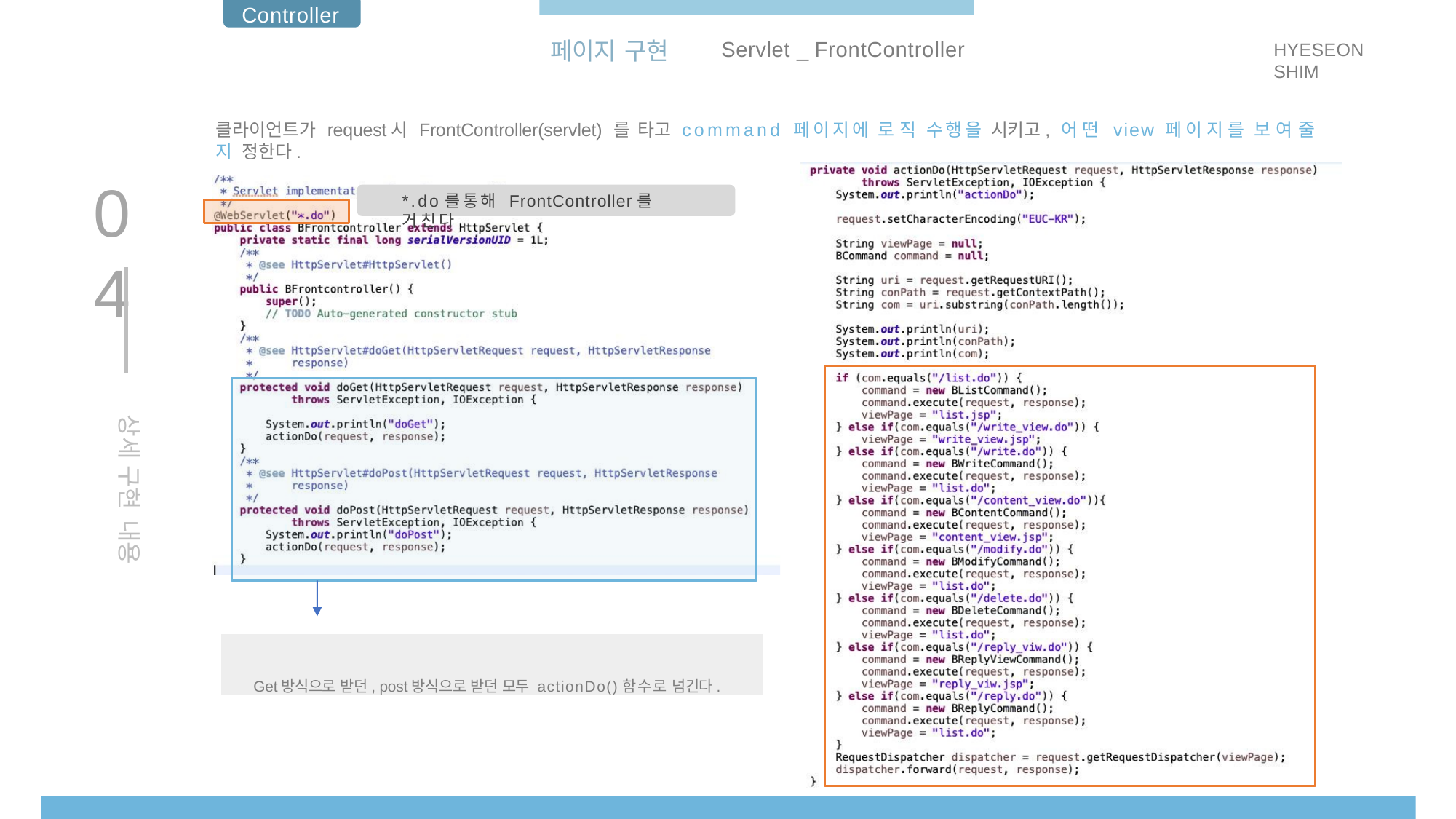

Controller

# 페이지 구현
Servlet _ FrontController
HYESEON SHIM
클라이언트가 request시 FrontController(servlet) 를 타고 command 페이지에 로직 수행을 시키고, 어떤 view 페이지를 보여줄 지 정한다.

04

*.do를통해 FrontController를 거친다.

상세 구현 내용

Get방식으로 받던, post방식으로 받던 모두 actionDo()함수로 넘긴다.